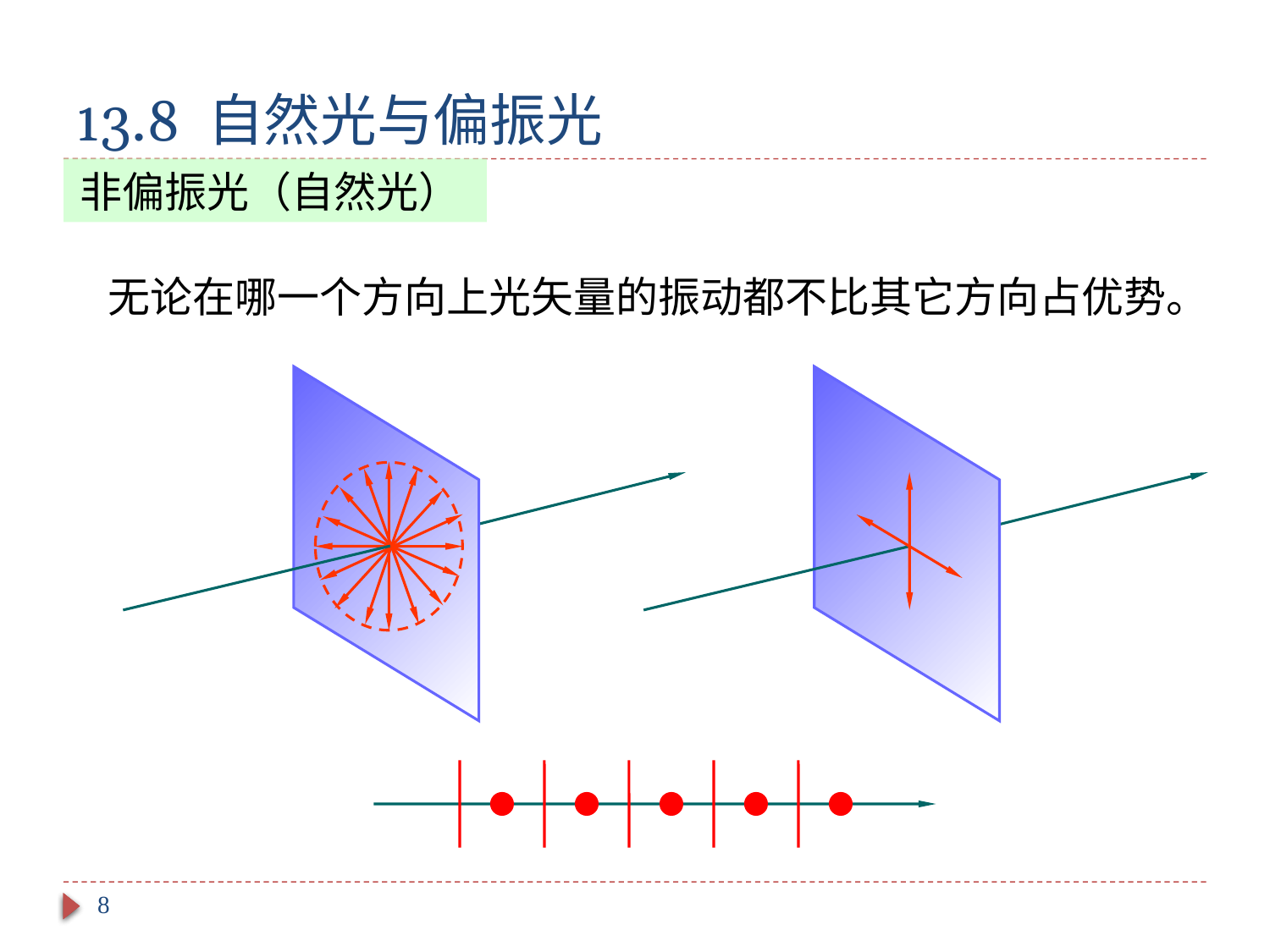

# 13.8 自然光与偏振光
非偏振光（自然光）
无论在哪一个方向上光矢量的振动都不比其它方向占优势。

8